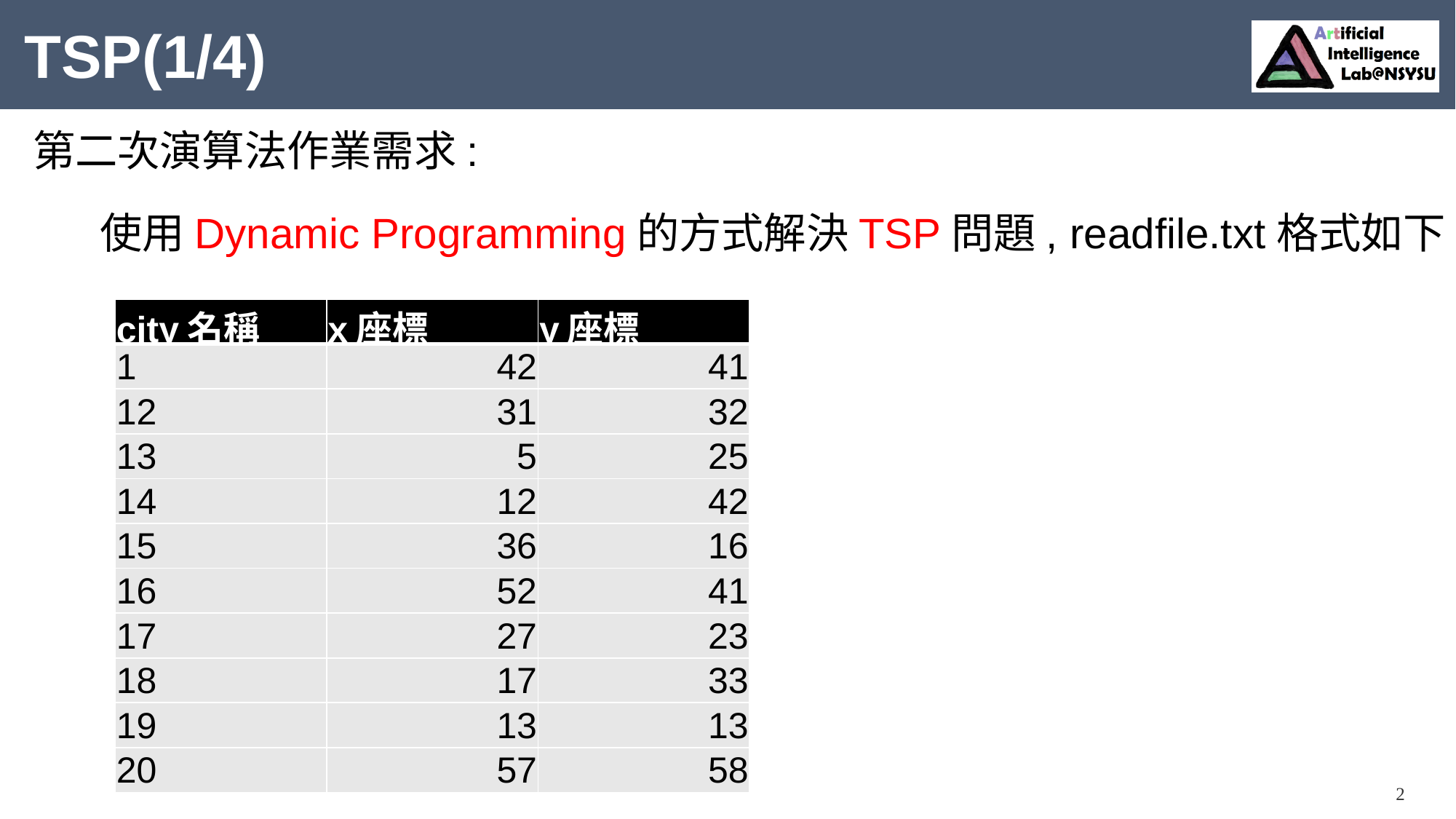

# TSP(1/4)
第二次演算法作業需求:
使用Dynamic Programming的方式解決TSP問題, readfile.txt格式如下
| city名稱 | x座標 | y座標 |
| --- | --- | --- |
| 1 | 42 | 41 |
| 12 | 31 | 32 |
| 13 | 5 | 25 |
| 14 | 12 | 42 |
| 15 | 36 | 16 |
| 16 | 52 | 41 |
| 17 | 27 | 23 |
| 18 | 17 | 33 |
| 19 | 13 | 13 |
| 20 | 57 | 58 |
2